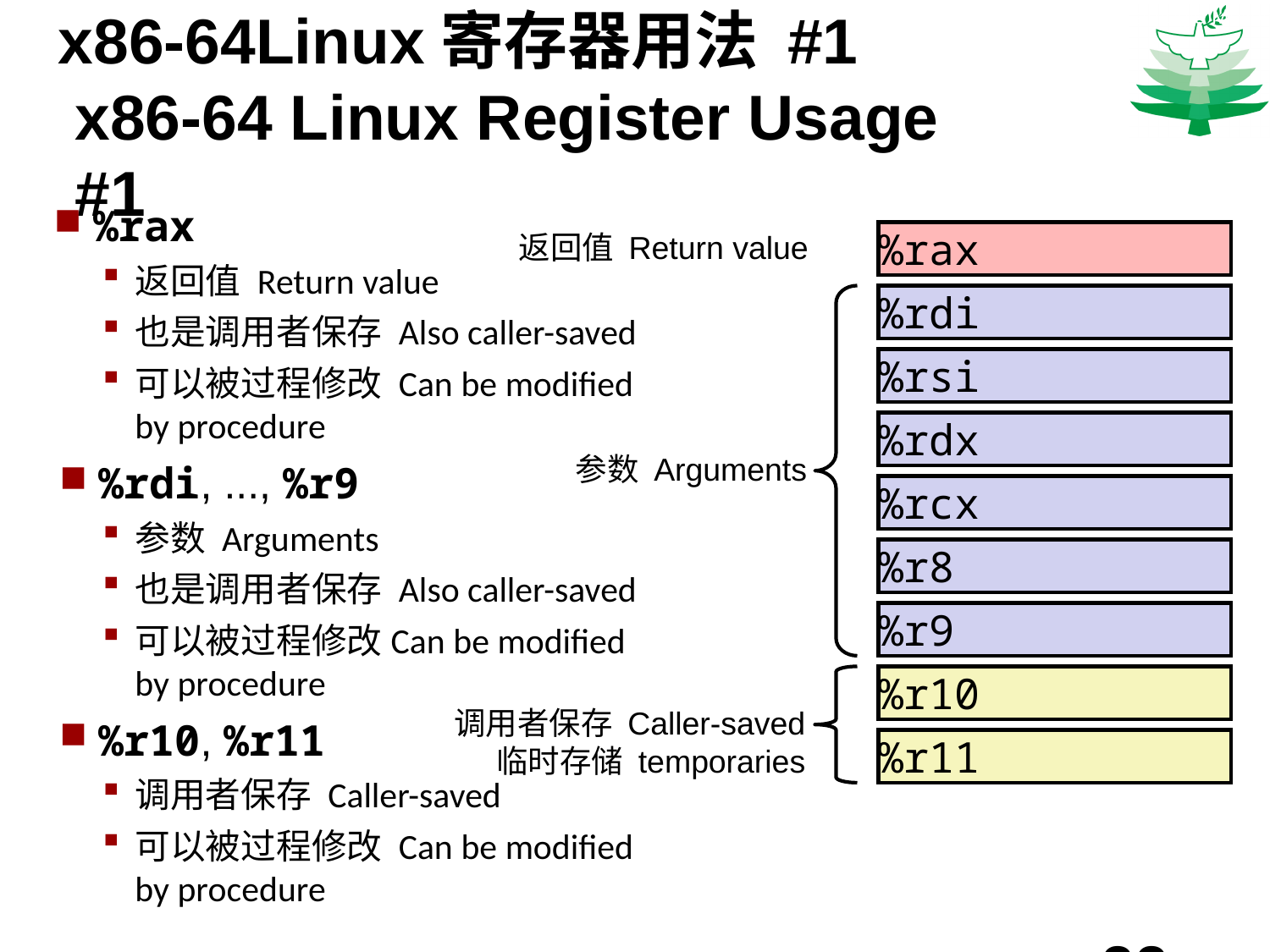

Carnegie Mellon
# x86-64Linux寄存器用法 #1 x86-64 Linux Register Usage #1
%rax
返回值 Return value
也是调用者保存 Also caller-saved
可以被过程修改 Can be modified by procedure
%rdi, ..., %r9
参数 Arguments
也是调用者保存 Also caller-saved
可以被过程修改Can be modified by procedure
%r10, %r11
调用者保存 Caller-saved
可以被过程修改 Can be modified by procedure

返回值 Return value
%rax

%rdi
%rsi
%rdx
参数 Arguments
%rcx
%r8
%r9

%r10
调用者保存 Caller-saved
临时存储 temporaries
%r11